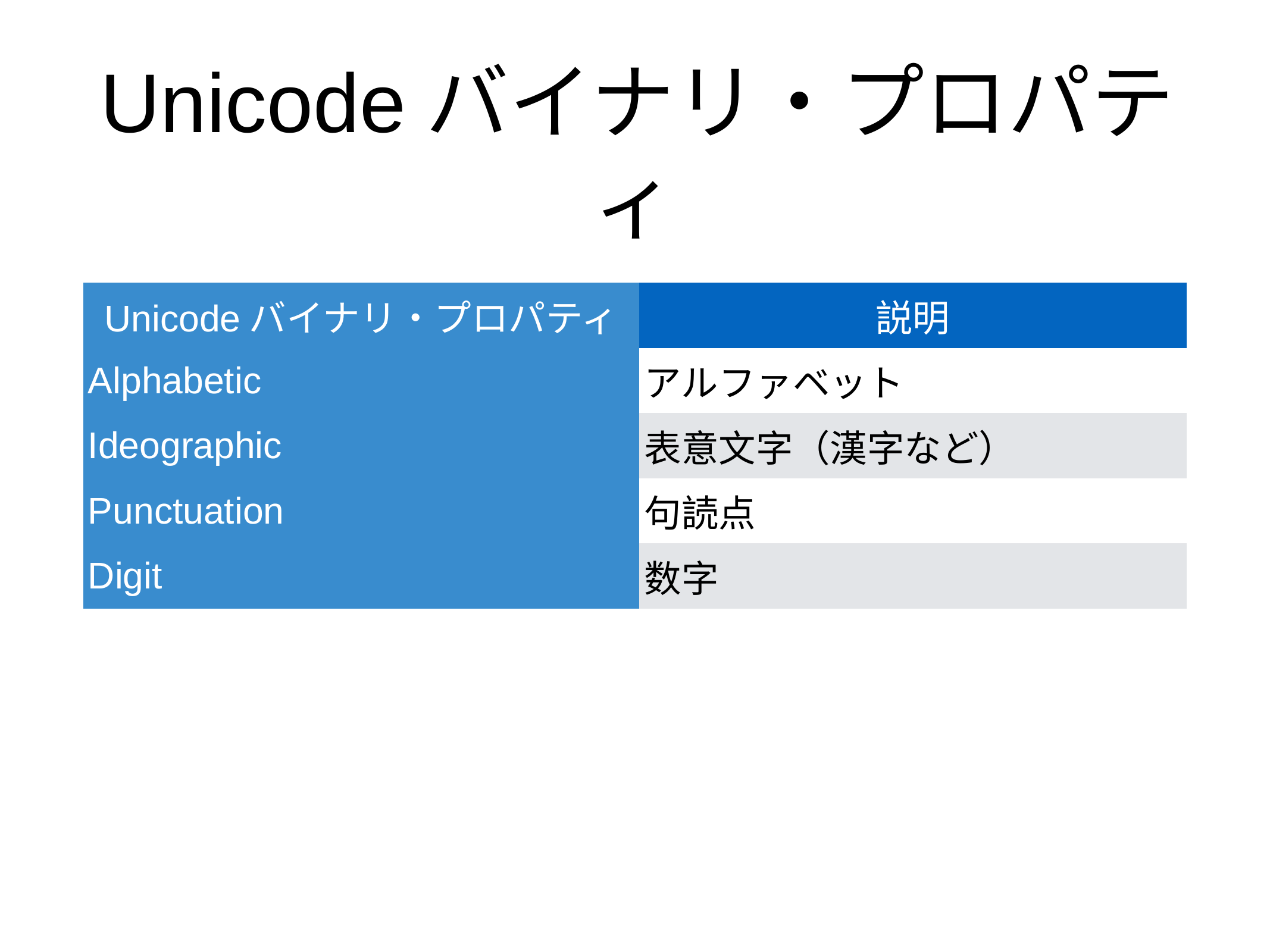

# Unicodeバイナリ・プロパティ
| Unicodeバイナリ・プロパティ | 説明 |
| --- | --- |
| Alphabetic | アルファベット |
| Ideographic | 表意文字（漢字など） |
| Punctuation | 句読点 |
| Digit | 数字 |